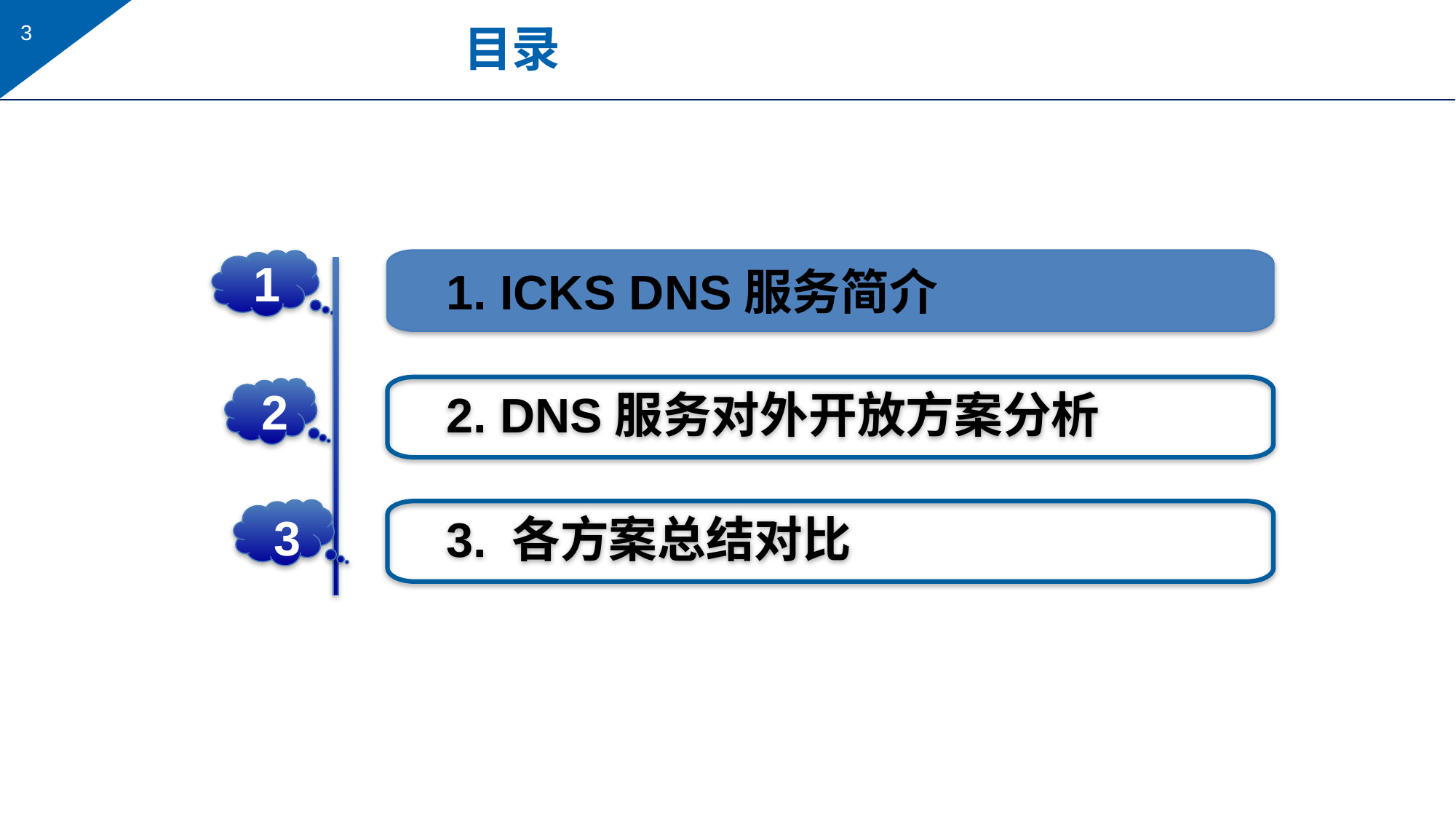

# 目录

 1. ICKS DNS服务简介
1

 2. DNS服务对外开放方案分析

2

 3. 各方案总结对比
3